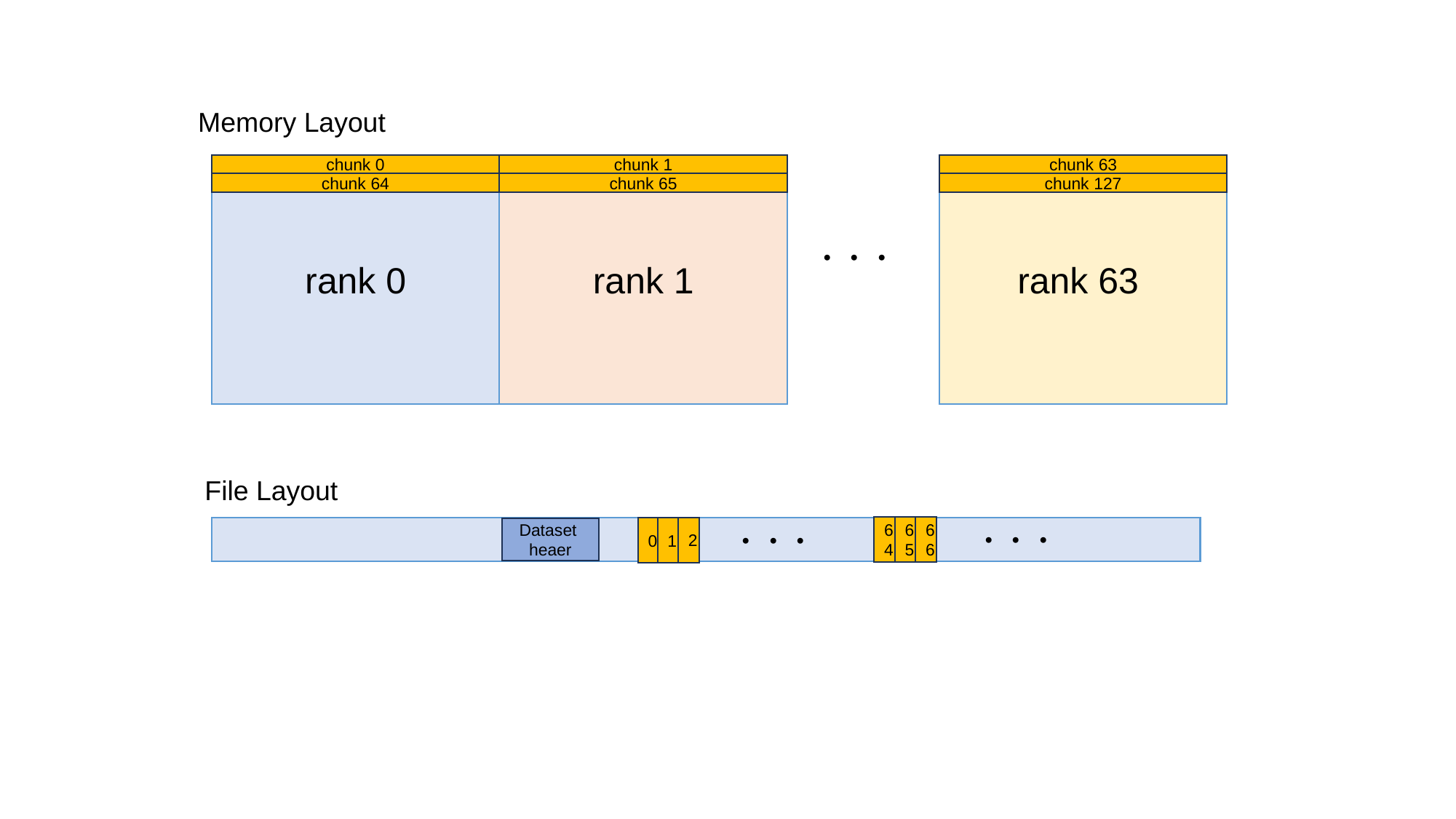

Memory Layout
rank 0
rank 1
rank 63
chunk 0
chunk 1
chunk 63
chunk 65
chunk 65
chunk 127
chunk 64
・・・
File Layout
・・・
66
64
65
2

1
0
Dataset
heaer
・・・
・・・